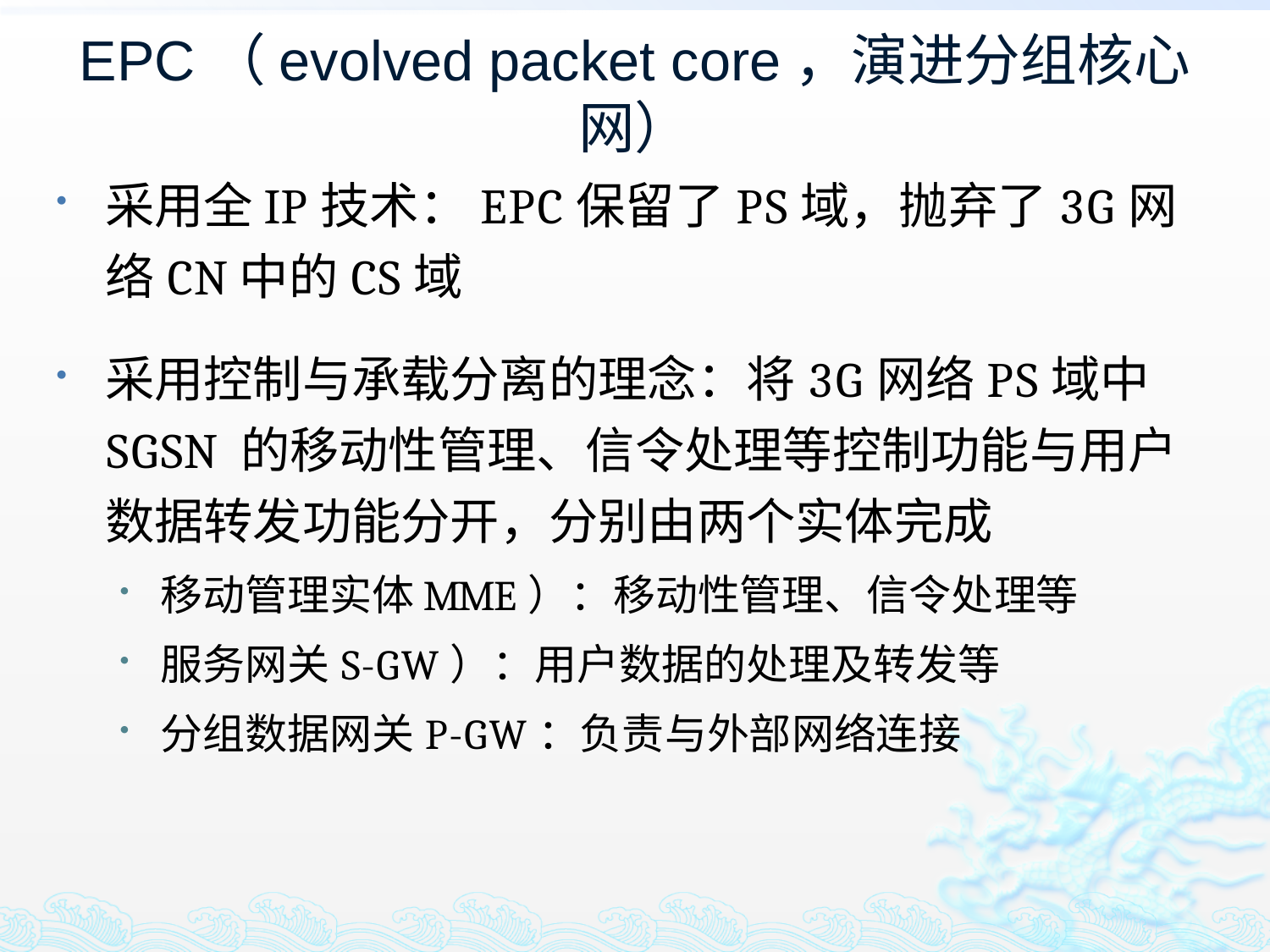

# EPC（evolved packet core，演进分组核心网）
采用全IP技术：EPC保留了PS域，抛弃了3G网络CN中的CS域
采用控制与承载分离的理念：将3G网络PS域中SGSN 的移动性管理、信令处理等控制功能与用户数据转发功能分开，分别由两个实体完成
移动管理实体MME）：移动性管理、信令处理等
服务网关S-GW）：用户数据的处理及转发等
分组数据网关P-GW：负责与外部网络连接